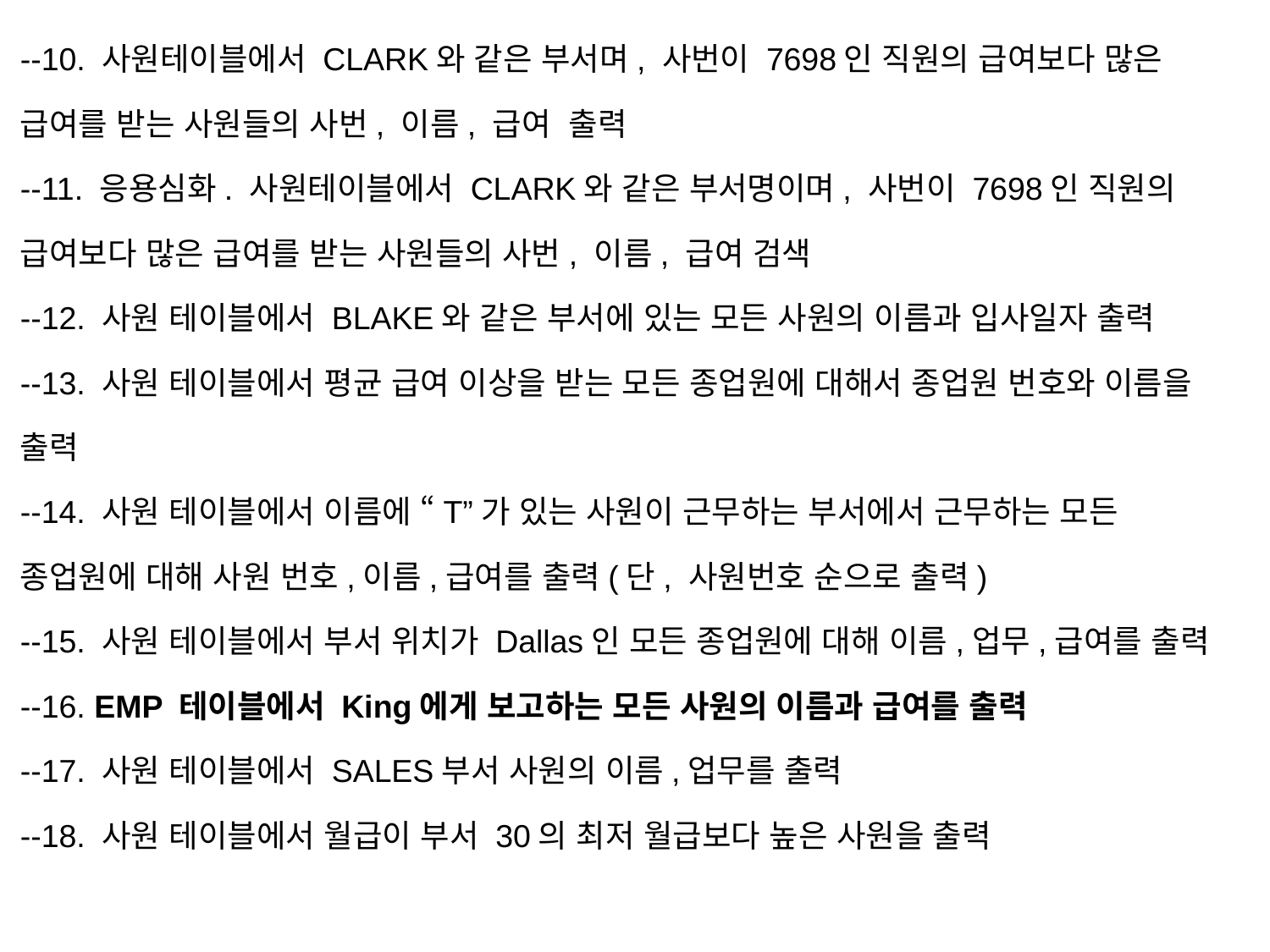

--10. 사원테이블에서 CLARK와 같은 부서며, 사번이 7698인 직원의 급여보다 많은 급여를 받는 사원들의 사번, 이름, 급여  출력
--11. 응용심화. 사원테이블에서 CLARK와 같은 부서명이며, 사번이 7698인 직원의 급여보다 많은 급여를 받는 사원들의 사번, 이름, 급여 검색
--12. 사원 테이블에서 BLAKE와 같은 부서에 있는 모든 사원의 이름과 입사일자 출력
--13. 사원 테이블에서 평균 급여 이상을 받는 모든 종업원에 대해서 종업원 번호와 이름을 출력
--14. 사원 테이블에서 이름에 “T”가 있는 사원이 근무하는 부서에서 근무하는 모든 종업원에 대해 사원 번호,이름,급여를 출력(단, 사원번호 순으로 출력)
--15. 사원 테이블에서 부서 위치가 Dallas인 모든 종업원에 대해 이름,업무,급여를 출력
--16. EMP 테이블에서 King에게 보고하는 모든 사원의 이름과 급여를 출력
--17. 사원 테이블에서 SALES부서 사원의 이름,업무를 출력
--18. 사원 테이블에서 월급이 부서 30의 최저 월급보다 높은 사원을 출력